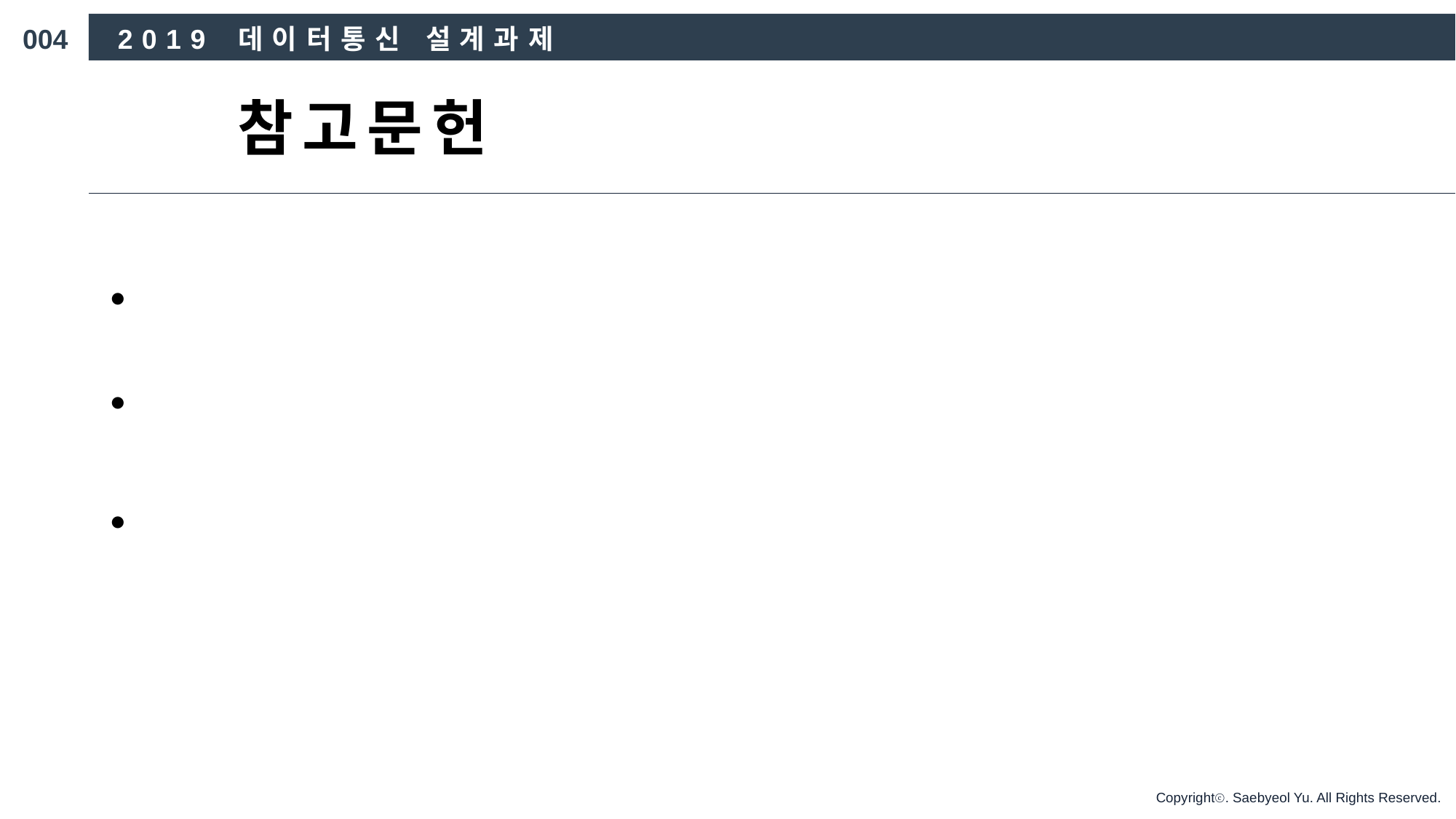

004
2019 데이터통신 설계과제
참고문헌
●
●
●